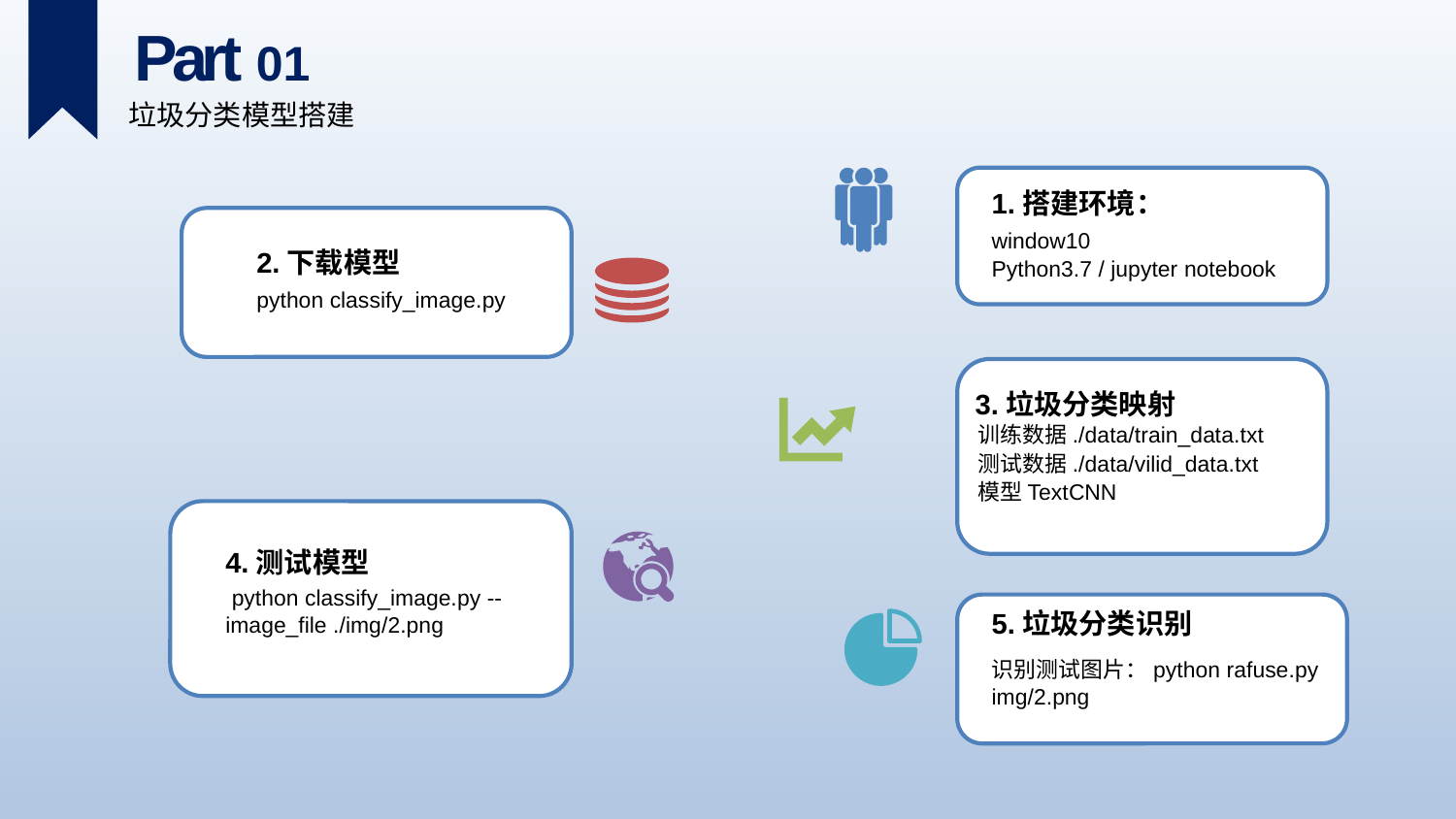

Part 01
垃圾分类模型搭建

1.搭建环境：
window10
Python3.7 / jupyter notebook

2.下载模型
python classify_image.py

3.垃圾分类映射
训练数据./data/train_data.txt
测试数据./data/vilid_data.txt
模型TextCNN

4.测试模型
 python classify_image.py --image_file ./img/2.png

5.垃圾分类识别
识别测试图片：python rafuse.py img/2.png